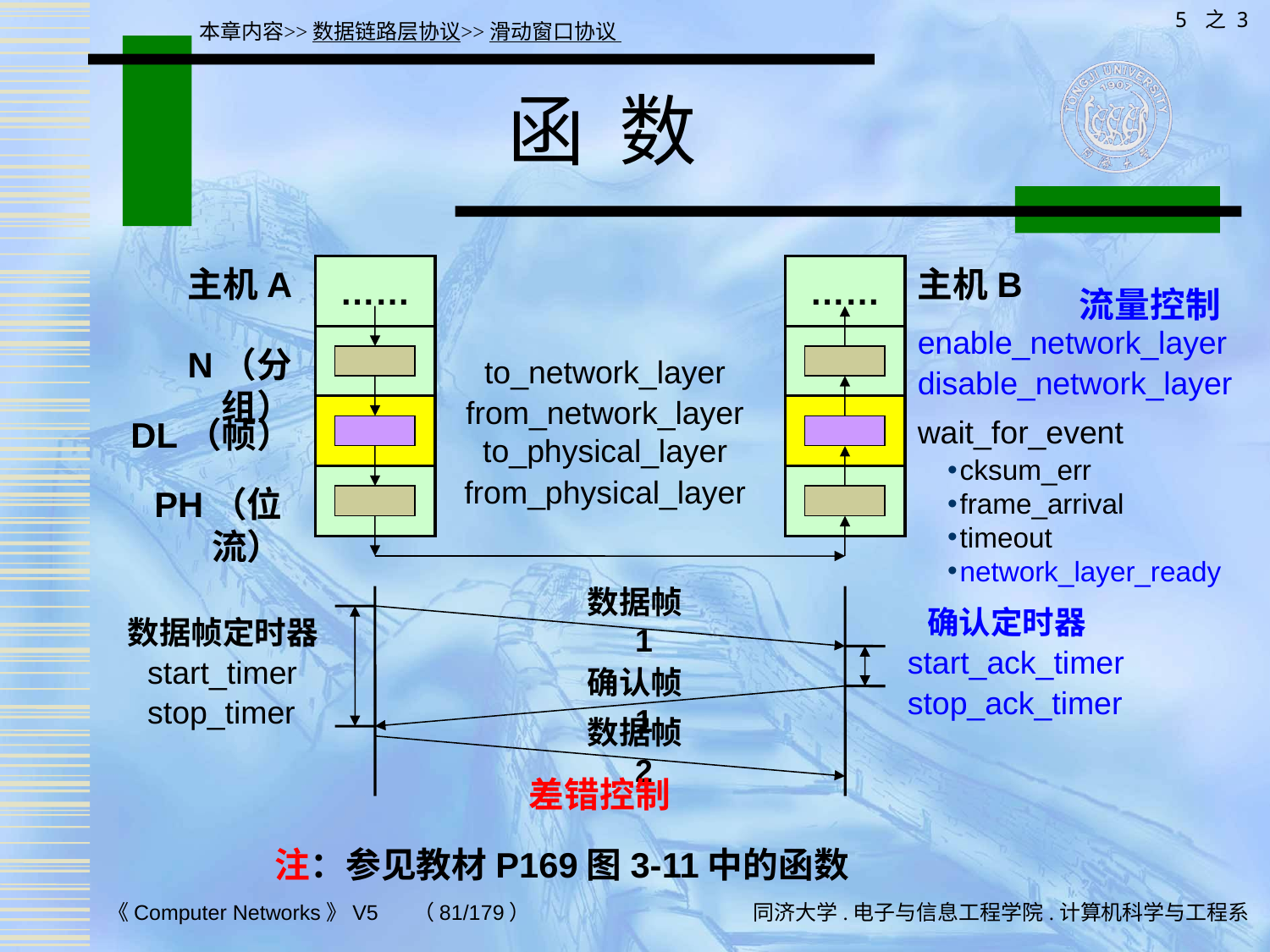

5 之 3
本章内容>>数据链路层协议>>滑动窗口协议
# 函  数
主机A
……
……
主机B
流量控制

enable_network_layer

N（分组）

to_network_layer

disable_network_layer

from_network_layer

DL（帧）
wait_for_event

to_physical_layer
cksum_err
frame_arrival
timeout
network_layer_ready

from_physical_layer

PH（位流）

数据帧1

确认定时器

数据帧定时器
start_ack_timer
start_timer

确认帧1
stop_ack_timer
stop_timer

数据帧2

差错控制
注：参见教材P169图3-11中的函数